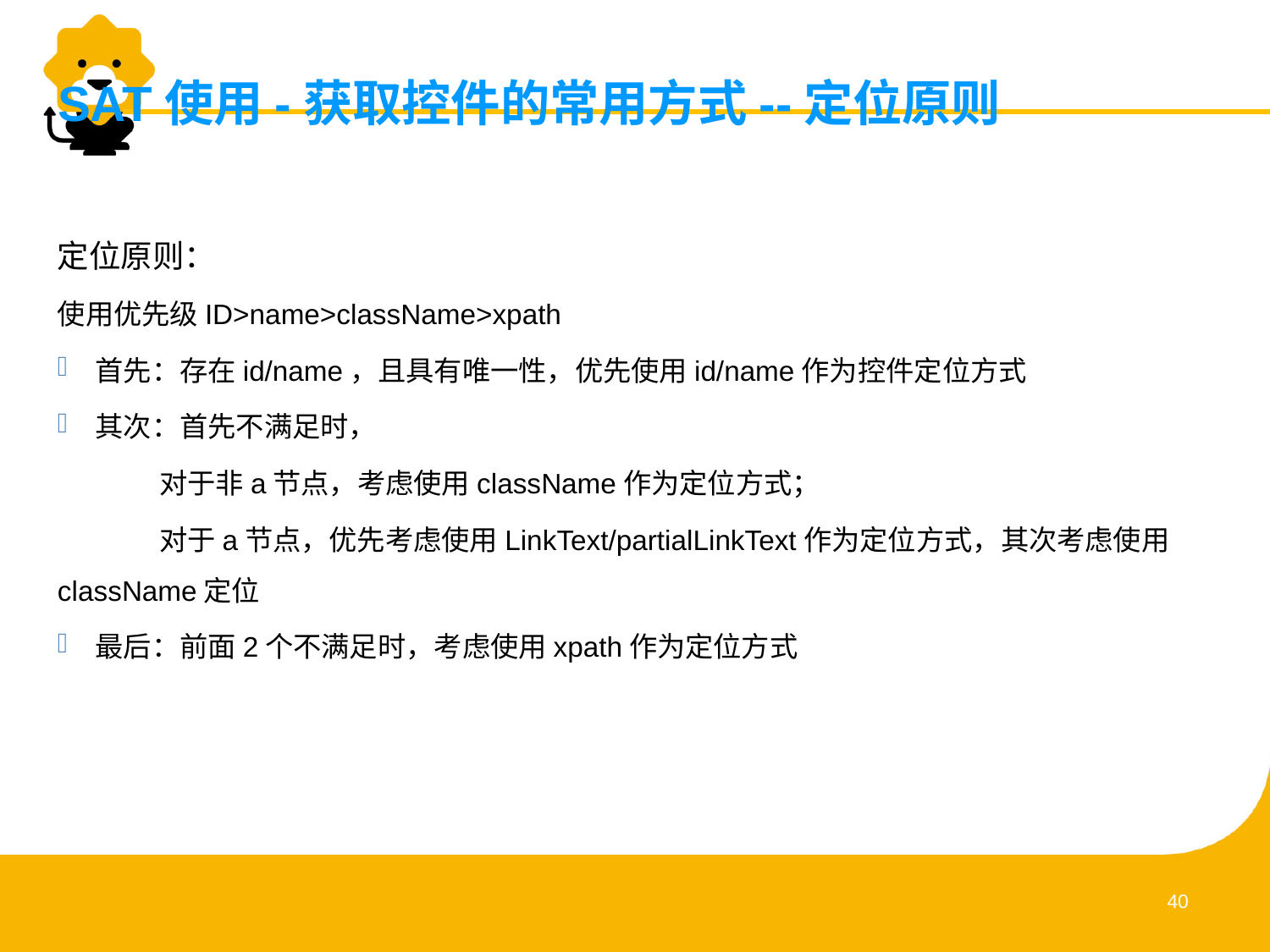

# SAT使用-获取控件的常用方式--定位原则
定位原则：
使用优先级ID>name>className>xpath
首先：存在id/name，且具有唯一性，优先使用id/name作为控件定位方式
其次：首先不满足时，
               对于非a节点，考虑使用className作为定位方式；
               对于a节点，优先考虑使用LinkText/partialLinkText作为定位方式，其次考虑使用className定位
最后：前面2个不满足时，考虑使用xpath作为定位方式